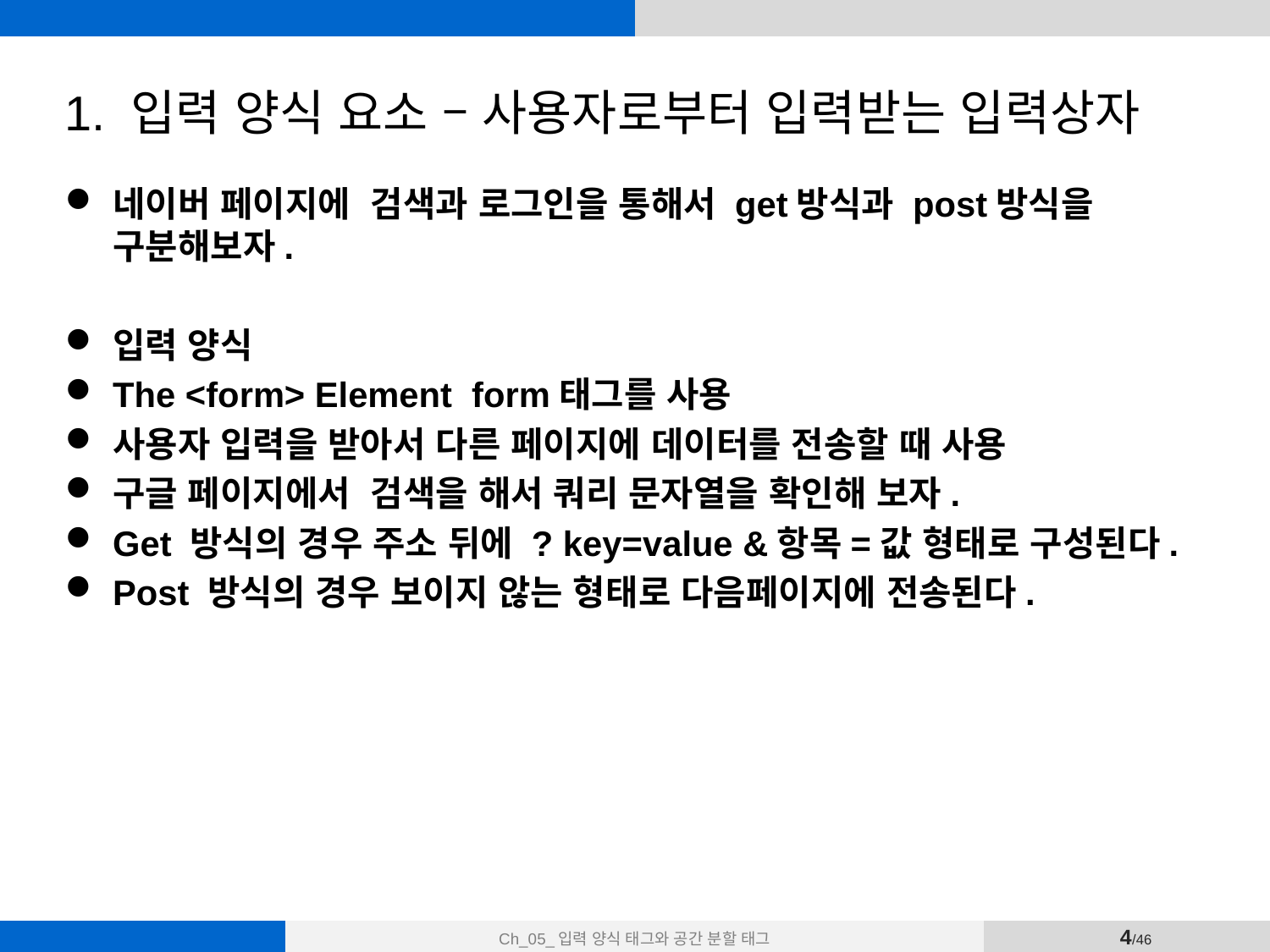

01 HTML5와 입력 양식 요소
1. 입력 양식 요소 – 사용자로부터 입력받는 입력상자
네이버 페이지에  검색과 로그인을 통해서 get방식과 post방식을 구분해보자.

입력 양식
The <form> Element  form태그를 사용
사용자 입력을 받아서 다른 페이지에 데이터를 전송할 때 사용
구글 페이지에서  검색을 해서 쿼리 문자열을 확인해 보자.
Get 방식의 경우 주소 뒤에 ? key=value &항목=값 형태로 구성된다.
Post 방식의 경우 보이지 않는 형태로 다음페이지에 전송된다.